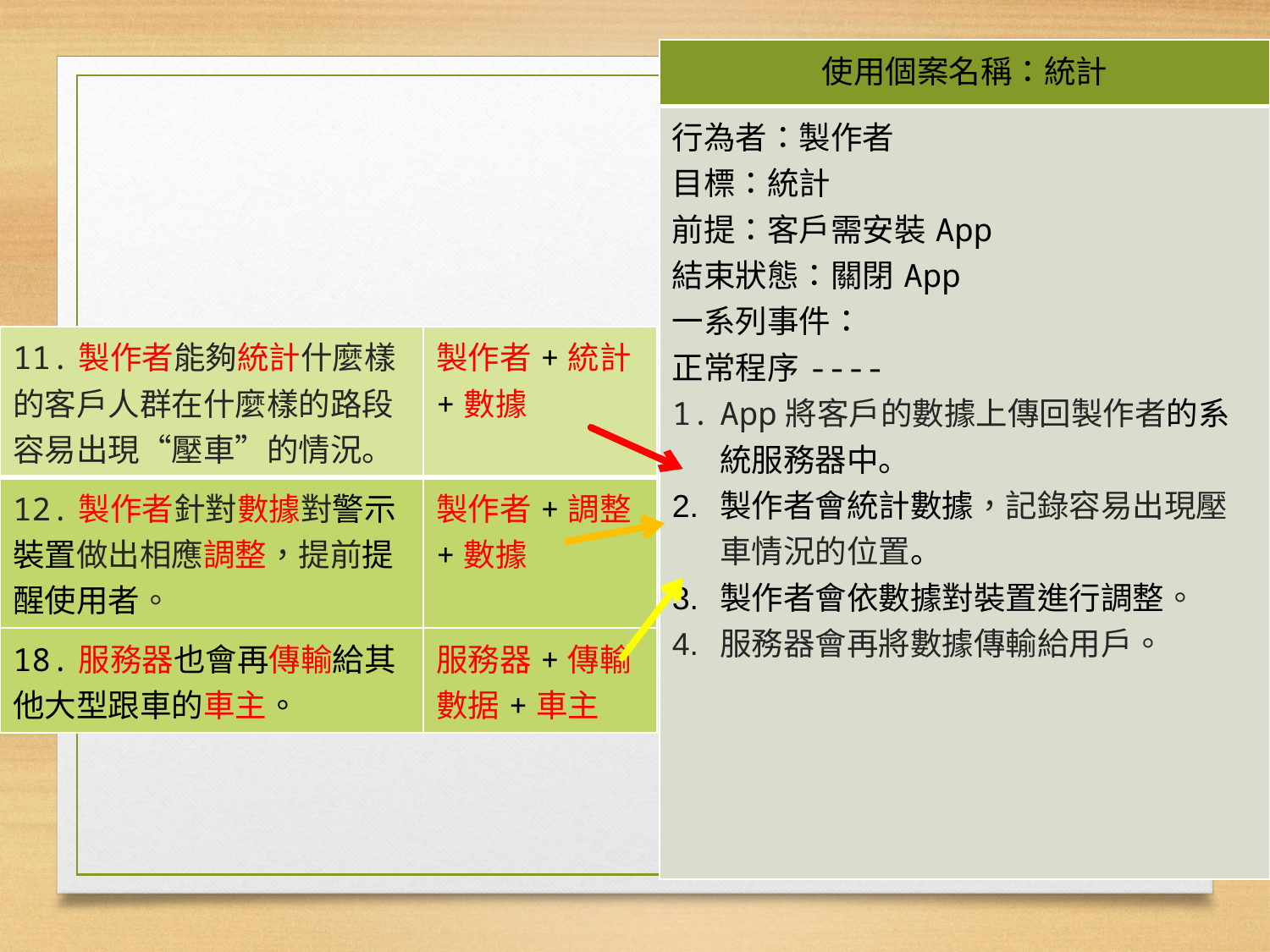

| 使用個案名稱：統計 |
| --- |
| 行為者：製作者 目標：統計 前提：客戶需安裝App 結束狀態：關閉App 一系列事件： 正常程序---- App將客戶的數據上傳回製作者的系統服務器中。 製作者會統計數據，記錄容易出現壓車情況的位置。 製作者會依數據對裝置進行調整。 服務器會再將數據傳輸給用戶。 |
| 11.製作者能夠統計什麼樣的客戶人群在什麼樣的路段容易出現“壓車”的情況。 | 製作者+統計+數據 |
| --- | --- |
| 12.製作者針對數據對警示裝置做出相應調整，提前提醒使用者。 | 製作者+調整+數據 |
| 18.服務器也會再傳輸給其他大型跟車的車主。 | 服務器+傳輸數据+車主 |
19